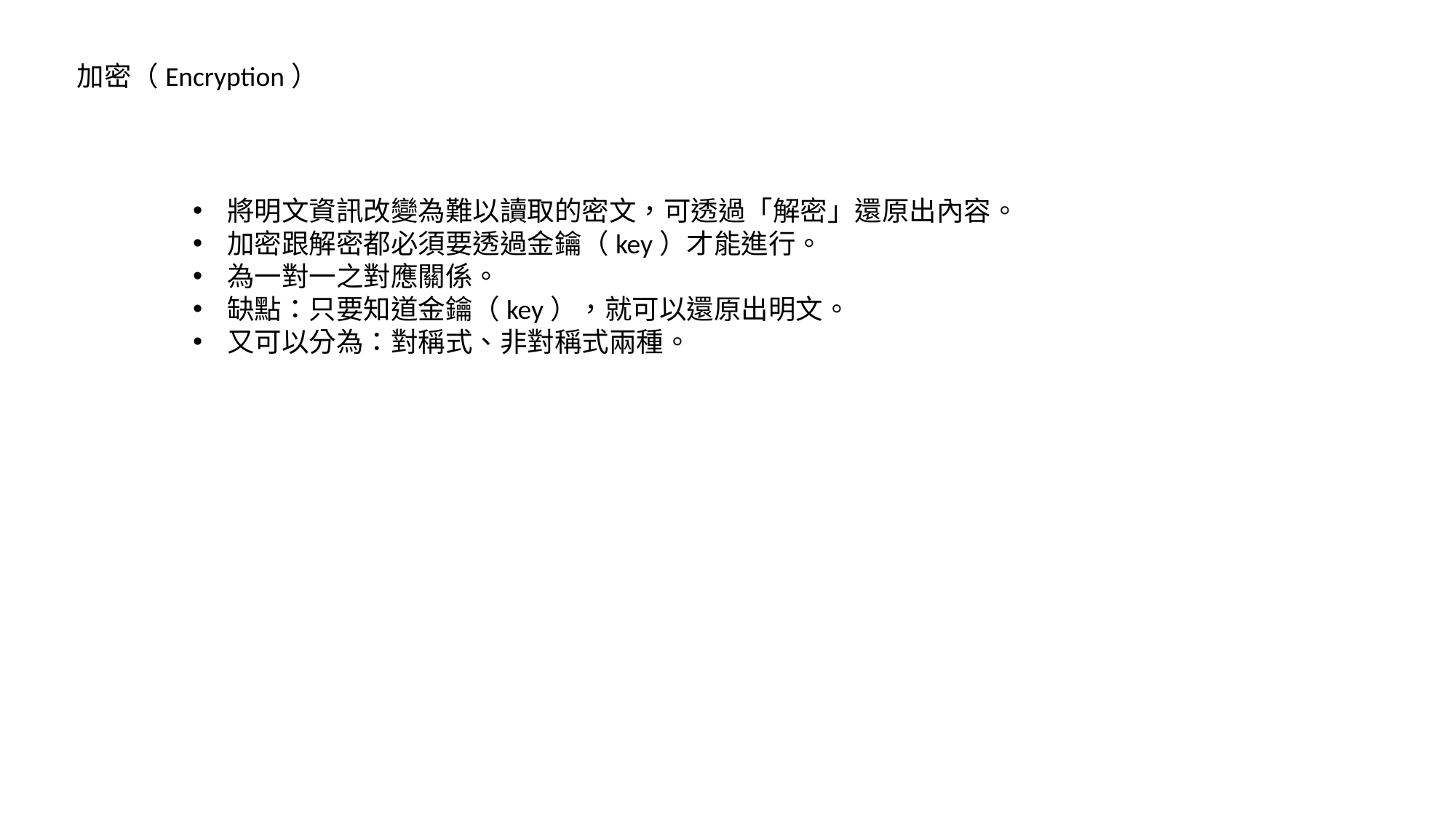

加密（Encryption）
將明文資訊改變為難以讀取的密文，可透過「解密」還原出內容。
加密跟解密都必須要透過金鑰（key）才能進行。
為一對一之對應關係。
缺點：只要知道金鑰（key），就可以還原出明文。
又可以分為：對稱式、非對稱式兩種。